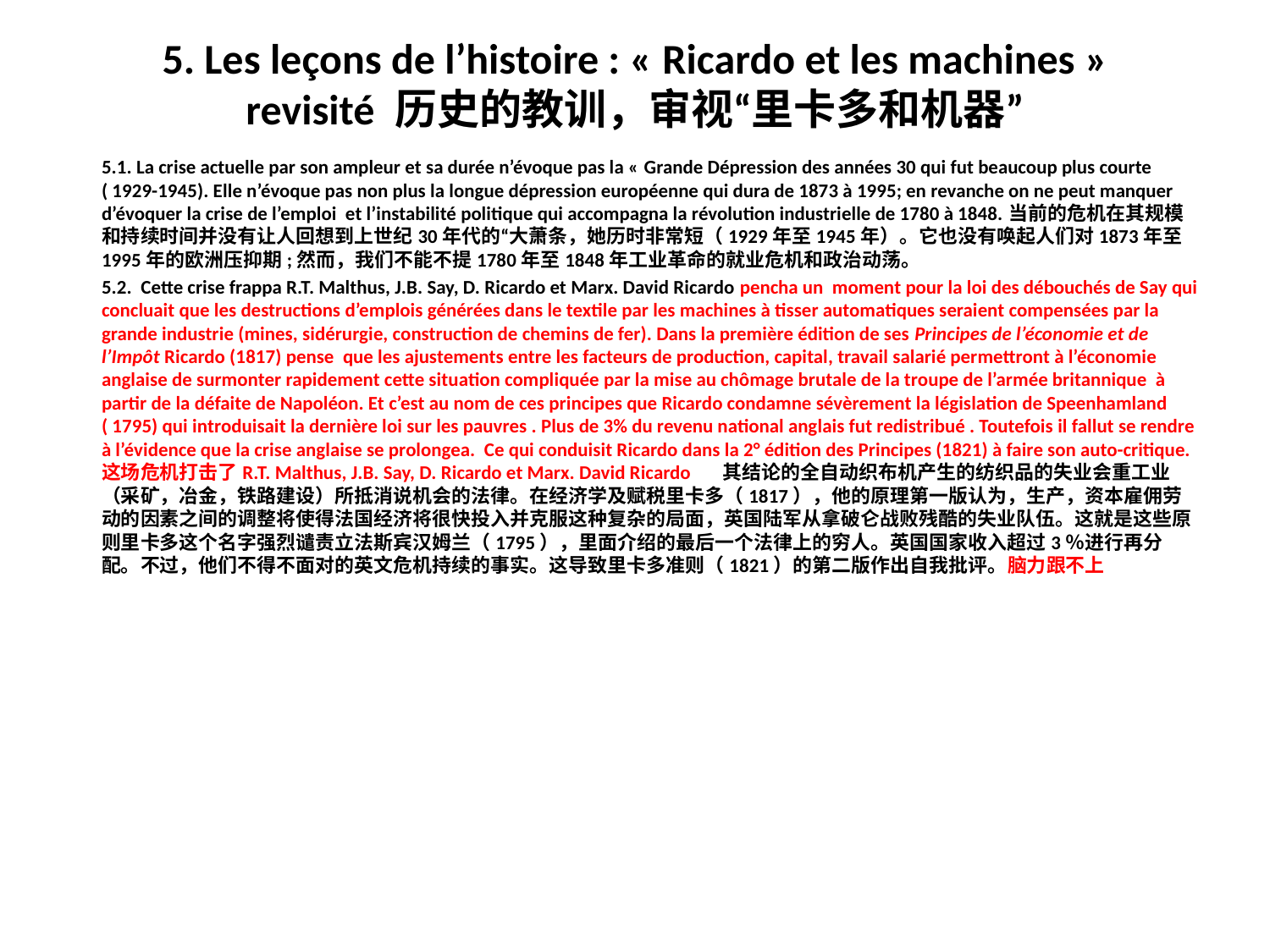

# 5. Les leçons de l’histoire : « Ricardo et les machines » revisité 历史的教训，审视“里卡多和机器”
5.1. La crise actuelle par son ampleur et sa durée n’évoque pas la « Grande Dépression des années 30 qui fut beaucoup plus courte ( 1929-1945). Elle n’évoque pas non plus la longue dépression européenne qui dura de 1873 à 1995; en revanche on ne peut manquer d’évoquer la crise de l’emploi  et l’instabilité politique qui accompagna la révolution industrielle de 1780 à 1848.当前的危机在其规模和持续时间并没有让人回想到上世纪30年代的“大萧条，她历时非常短（1929年至1945年）。它也没有唤起人们对1873年至1995年的欧洲压抑期;然而，我们不能不提1780年至1848年工业革命的就业危机和政治动荡。
5.2.  Cette crise frappa R.T. Malthus, J.B. Say, D. Ricardo et Marx. David Ricardo pencha un  moment pour la loi des débouchés de Say qui concluait que les destructions d’emplois générées dans le textile par les machines à tisser automatiques seraient compensées par la grande industrie (mines, sidérurgie, construction de chemins de fer). Dans la première édition de ses Principes de l’économie et de l’Impôt Ricardo (1817) pense  que les ajustements entre les facteurs de production, capital, travail salarié permettront à l’économie anglaise de surmonter rapidement cette situation compliquée par la mise au chômage brutale de la troupe de l’armée britannique  à partir de la défaite de Napoléon. Et c’est au nom de ces principes que Ricardo condamne sévèrement la législation de Speenhamland ( 1795) qui introduisait la dernière loi sur les pauvres . Plus de 3% du revenu national anglais fut redistribué . Toutefois il fallut se rendre à l’évidence que la crise anglaise se prolongea.  Ce qui conduisit Ricardo dans la 2° édition des Principes (1821) à faire son auto-critique.这场危机打击了R.T. Malthus, J.B. Say, D. Ricardo et Marx. David Ricardo      其结论的全自动织布机产生的纺织品的失业会重工业（采矿，冶金，铁路建设）所抵消说机会的法律。在经济学及赋税里卡多（1817），他的原理第一版认为，生产，资本雇佣劳动的因素之间的调整将使得法国经济将很快投入并克服这种复杂的局面，英国陆军从拿破仑战败残酷的失业队伍。这就是这些原则里卡多这个名字强烈谴责立法斯宾汉姆兰（1795），里面介绍的最后一个法律上的穷人。英国国家收入超过3％进行再分配。不过，他们不得不面对的英文危机持续的事实。这导致里卡多准则（1821）的第二版作出自我批评。脑力跟不上